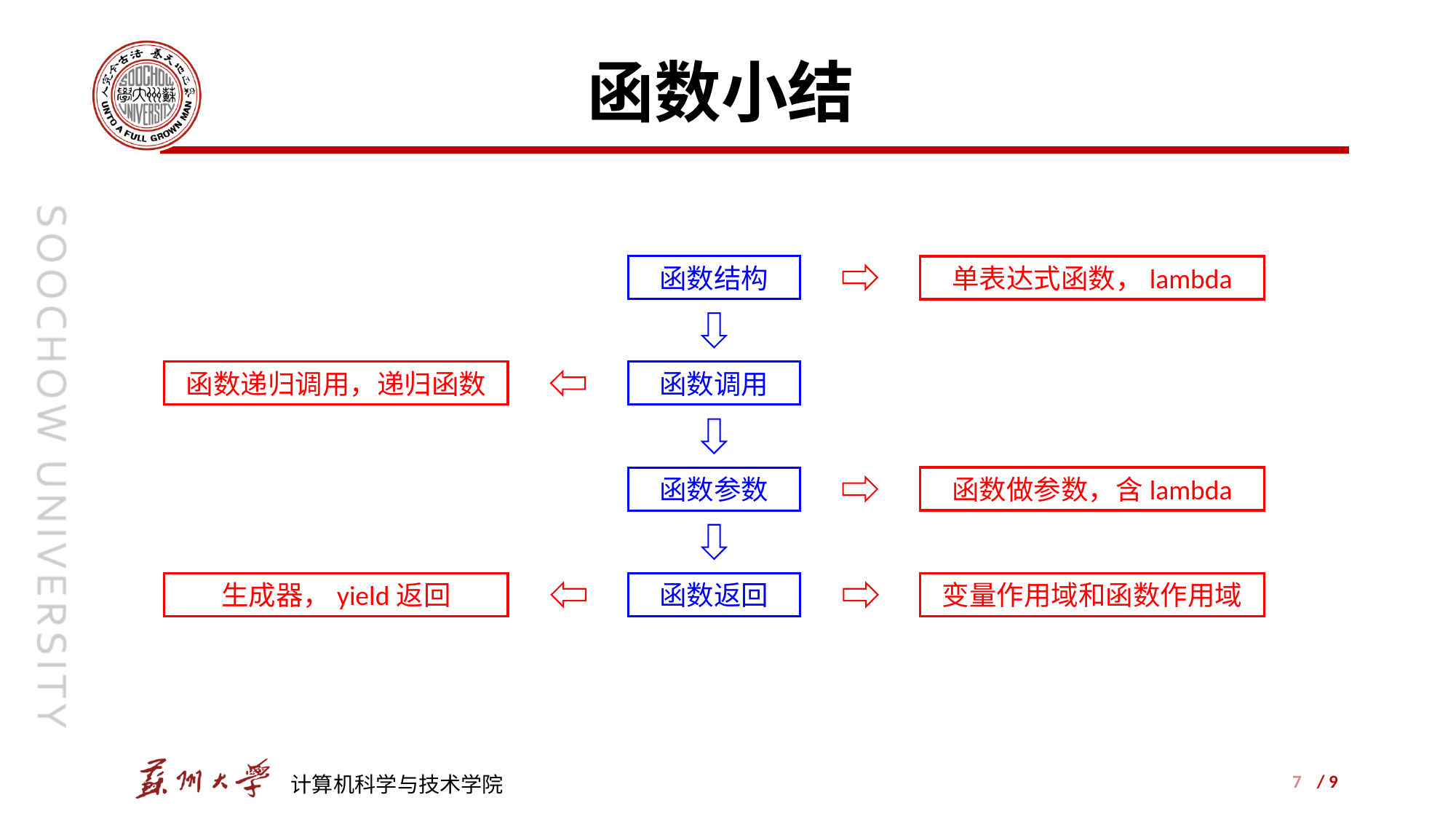

# 函数小结

函数结构
单表达式函数，lambda

函数递归调用，递归函数
函数调用

函数做参数，含lambda
函数参数

生成器，yield返回
函数返回
变量作用域和函数作用域

7